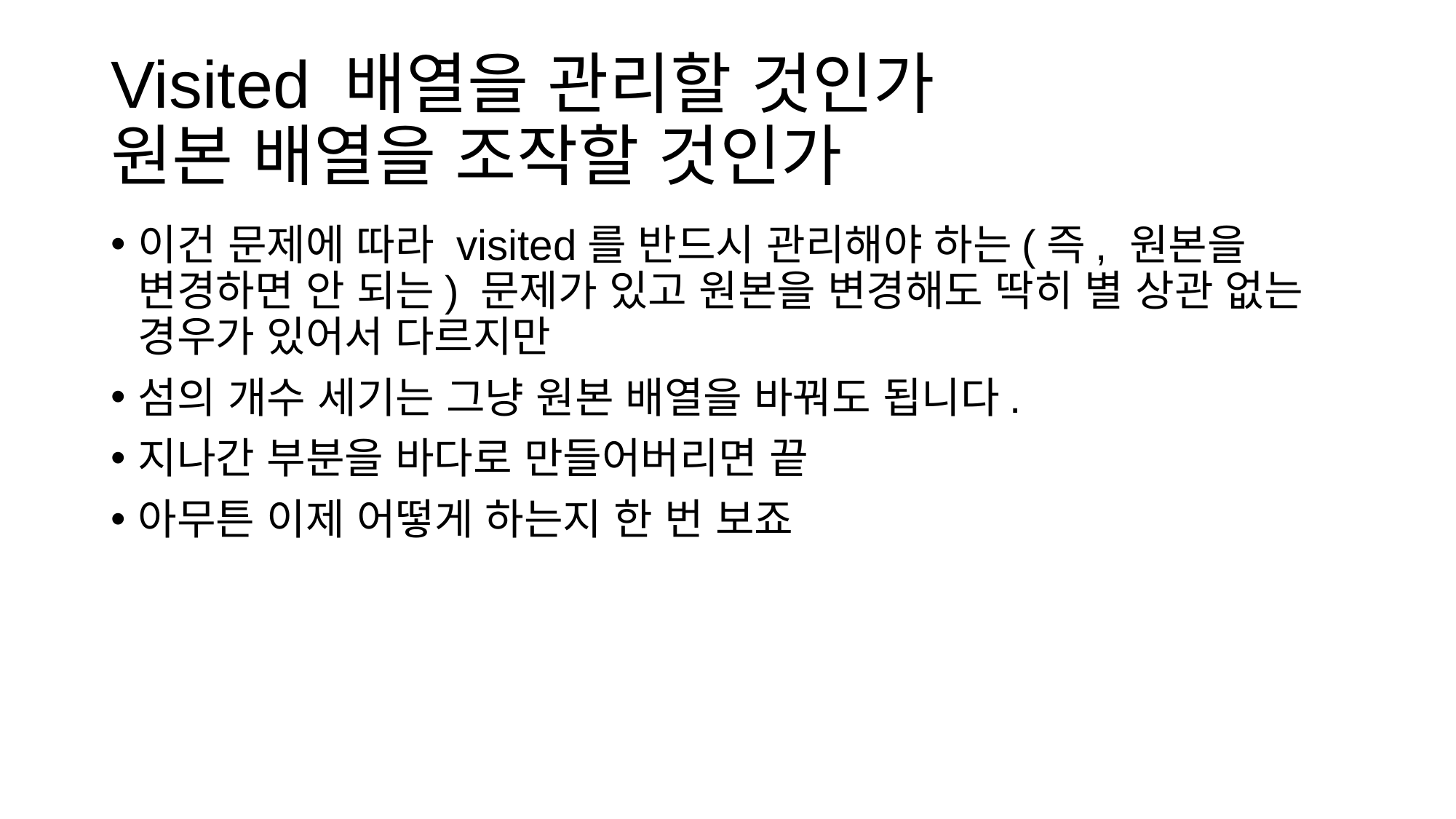

# Visited 배열을 관리할 것인가 원본 배열을 조작할 것인가
이건 문제에 따라 visited를 반드시 관리해야 하는(즉, 원본을 변경하면 안 되는) 문제가 있고 원본을 변경해도 딱히 별 상관 없는 경우가 있어서 다르지만
섬의 개수 세기는 그냥 원본 배열을 바꿔도 됩니다.
지나간 부분을 바다로 만들어버리면 끝
아무튼 이제 어떻게 하는지 한 번 보죠